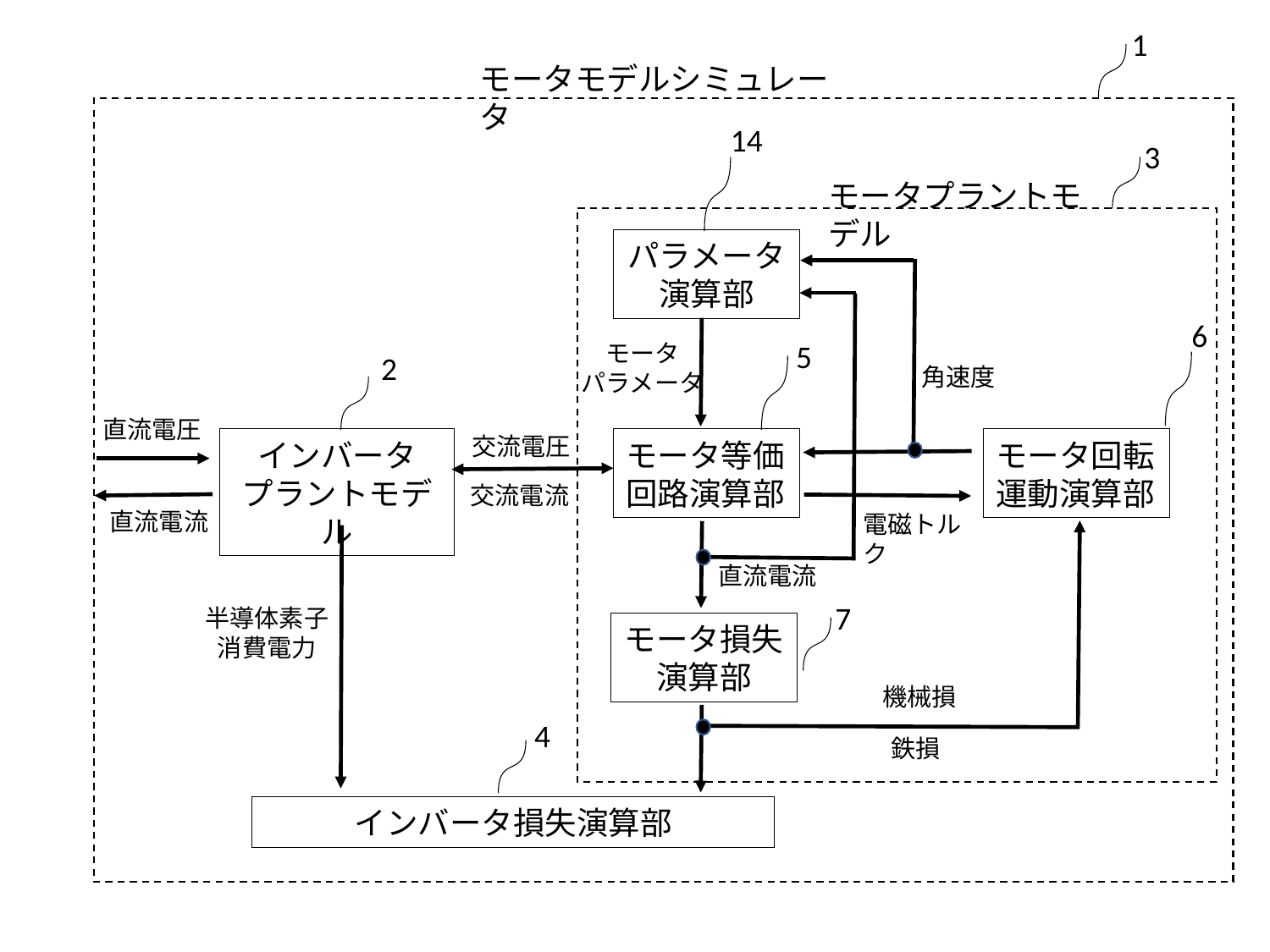

1
モータモデルシミュレータ

14
3
モータプラントモデル

パラメータ演算部
6
5
モータ
パラメータ
2
角速度
直流電圧
交流電圧
インバータ
プラントモデル
モータ等価回路演算部
モータ回転運動演算部

交流電流
直流電流
電磁トルク

直流電流
7
半導体素子消費電力
モータ損失演算部
機械損
4

鉄損
インバータ損失演算部